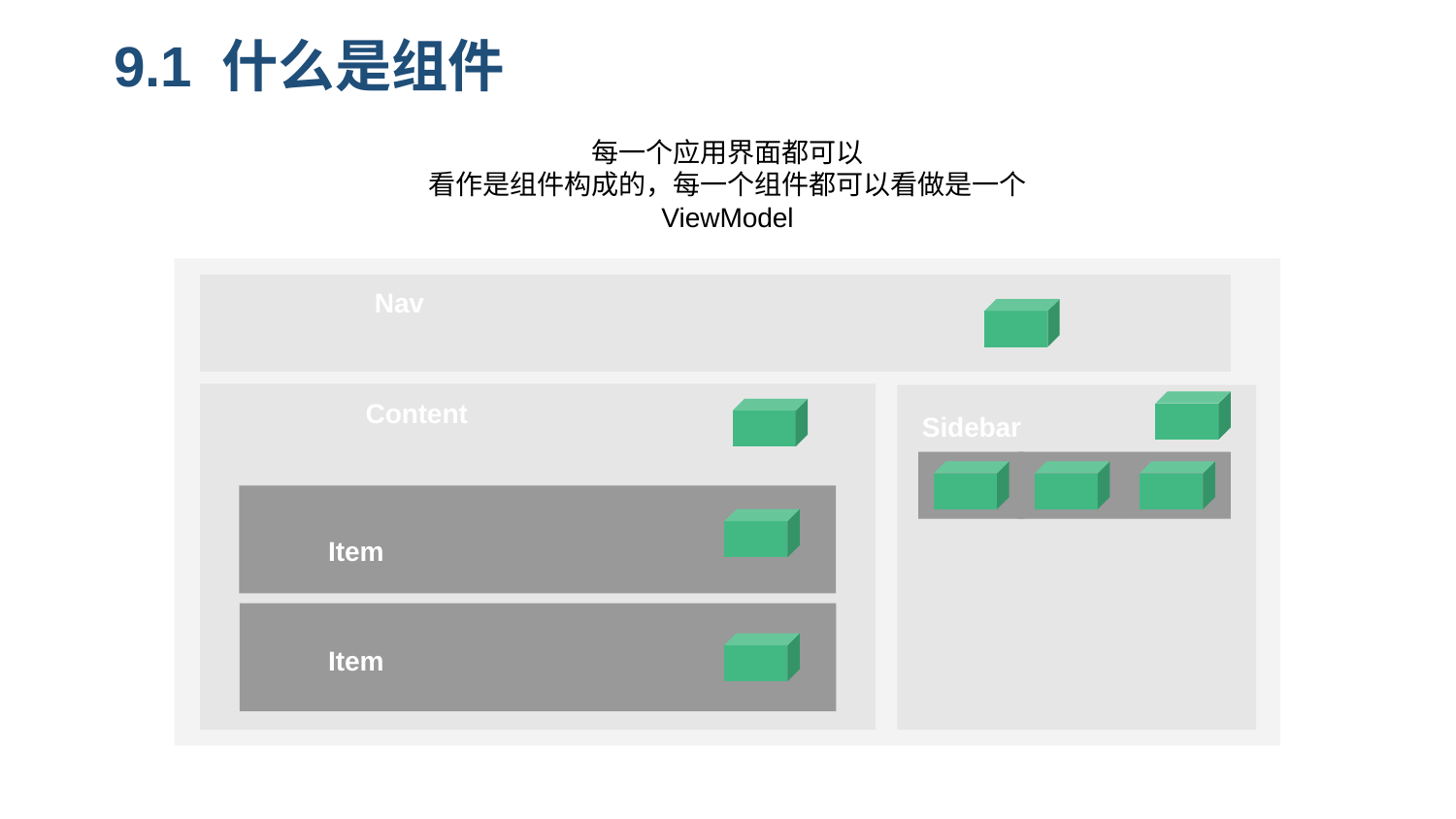

# 9.1 什么是组件
每一个应用界面都可以
看作是组件构成的，每一个组件都可以看做是一个
ViewModel

Nav

Content

Sidebar

Item

Item

76